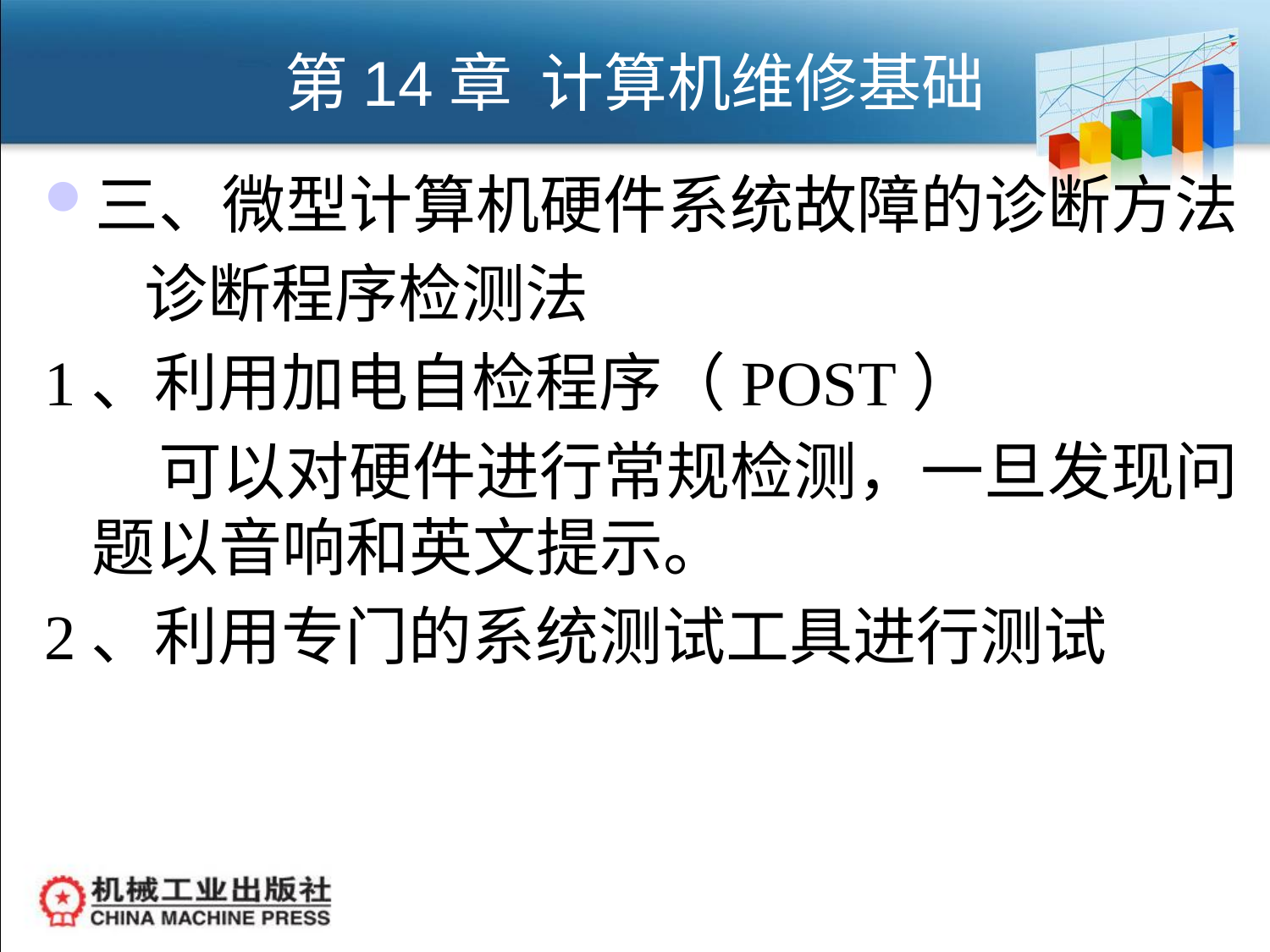

第14章  计算机维修基础
三、微型计算机硬件系统故障的诊断方法
      诊断程序检测法
1、利用加电自检程序（POST）
       可以对硬件进行常规检测，一旦发现问题以音响和英文提示。
2、利用专门的系统测试工具进行测试